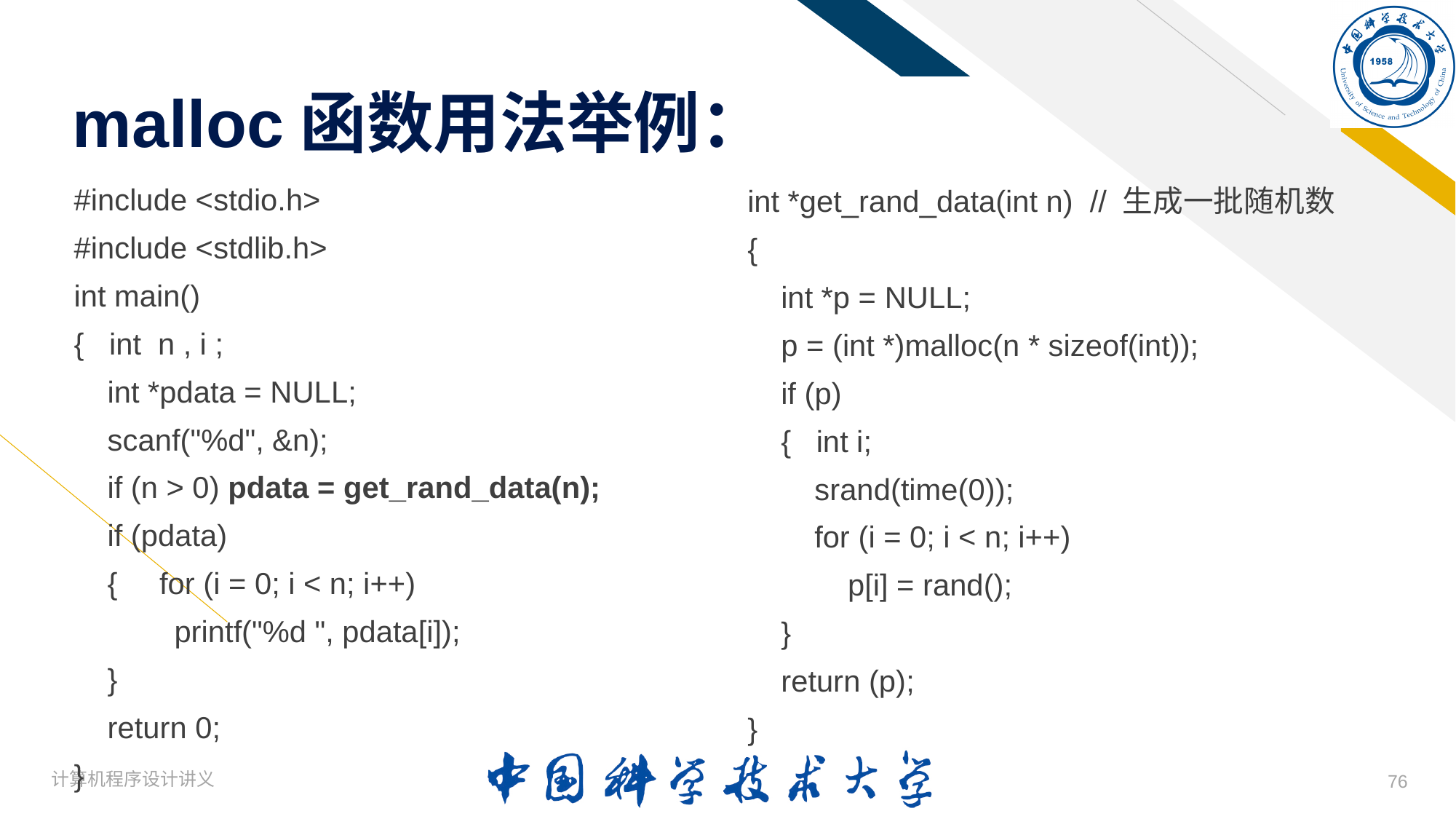

# malloc函数用法举例：
#include <stdio.h>
#include <stdlib.h>
int main()
{   int  n , i ;
    int *pdata = NULL;
    scanf("%d", &n);
    if (n > 0) pdata = get_rand_data(n);
    if (pdata)
    {     for (i = 0; i < n; i++)
            printf("%d ", pdata[i]);
    }
    return 0;
}
int *get_rand_data(int n)  // 生成一批随机数
{
    int *p = NULL;
    p = (int *)malloc(n * sizeof(int));
    if (p)
    {   int i;
        srand(time(0));
        for (i = 0; i < n; i++)
            p[i] = rand();
    }
    return (p);
}

计算机程序设计讲义
76